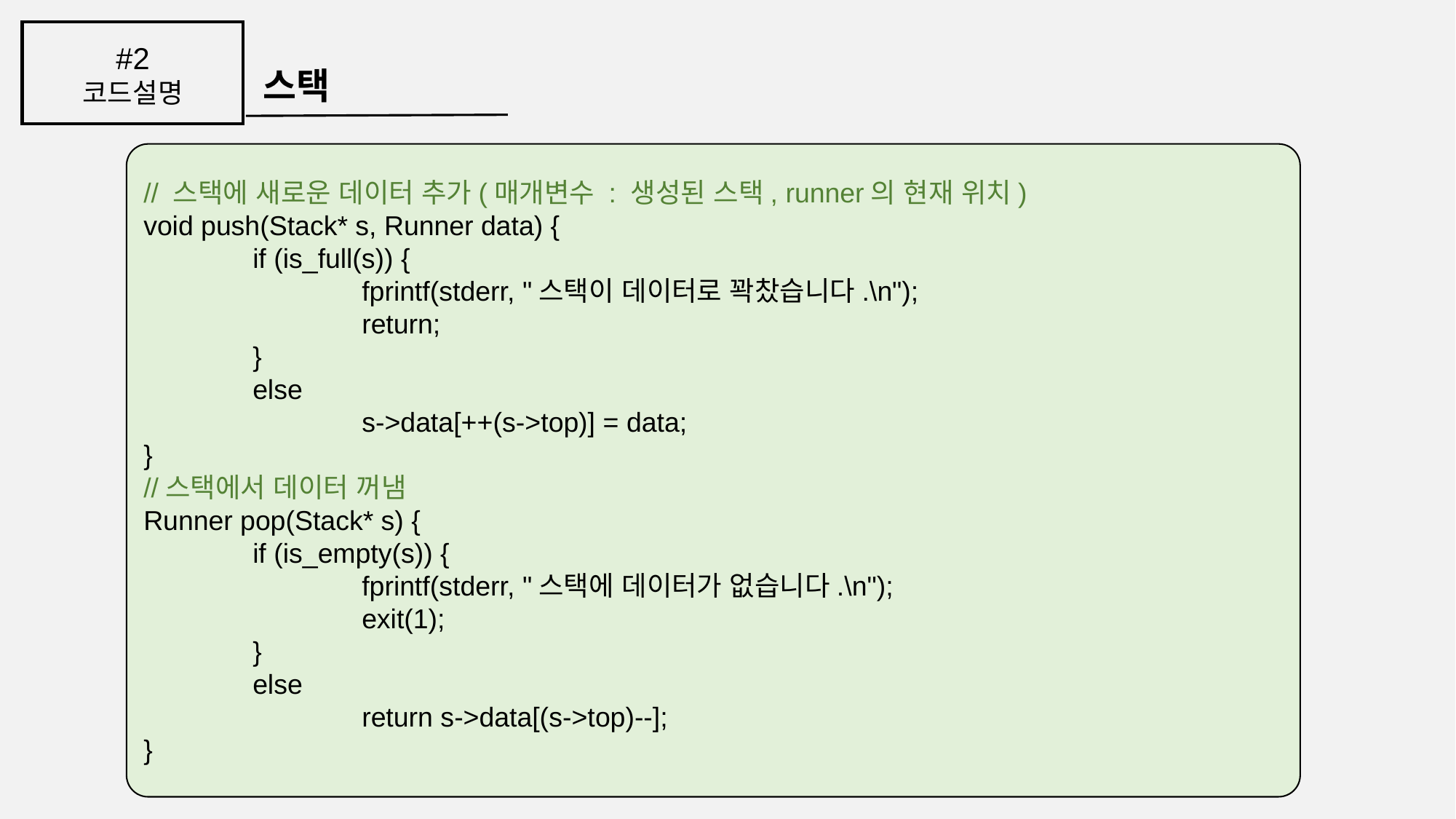

#2
코드설명
스택
// 스택에 새로운 데이터 추가(매개변수 : 생성된 스택, runner의 현재 위치)
void push(Stack* s, Runner data) {
	if (is_full(s)) {
		fprintf(stderr, "스택이 데이터로 꽉찼습니다.\n");
		return;
	}
	else
		s->data[++(s->top)] = data;
}
//스택에서 데이터 꺼냄
Runner pop(Stack* s) {
	if (is_empty(s)) {
		fprintf(stderr, "스택에 데이터가 없습니다.\n");
		exit(1);
	}
	else
		return s->data[(s->top)--];
}